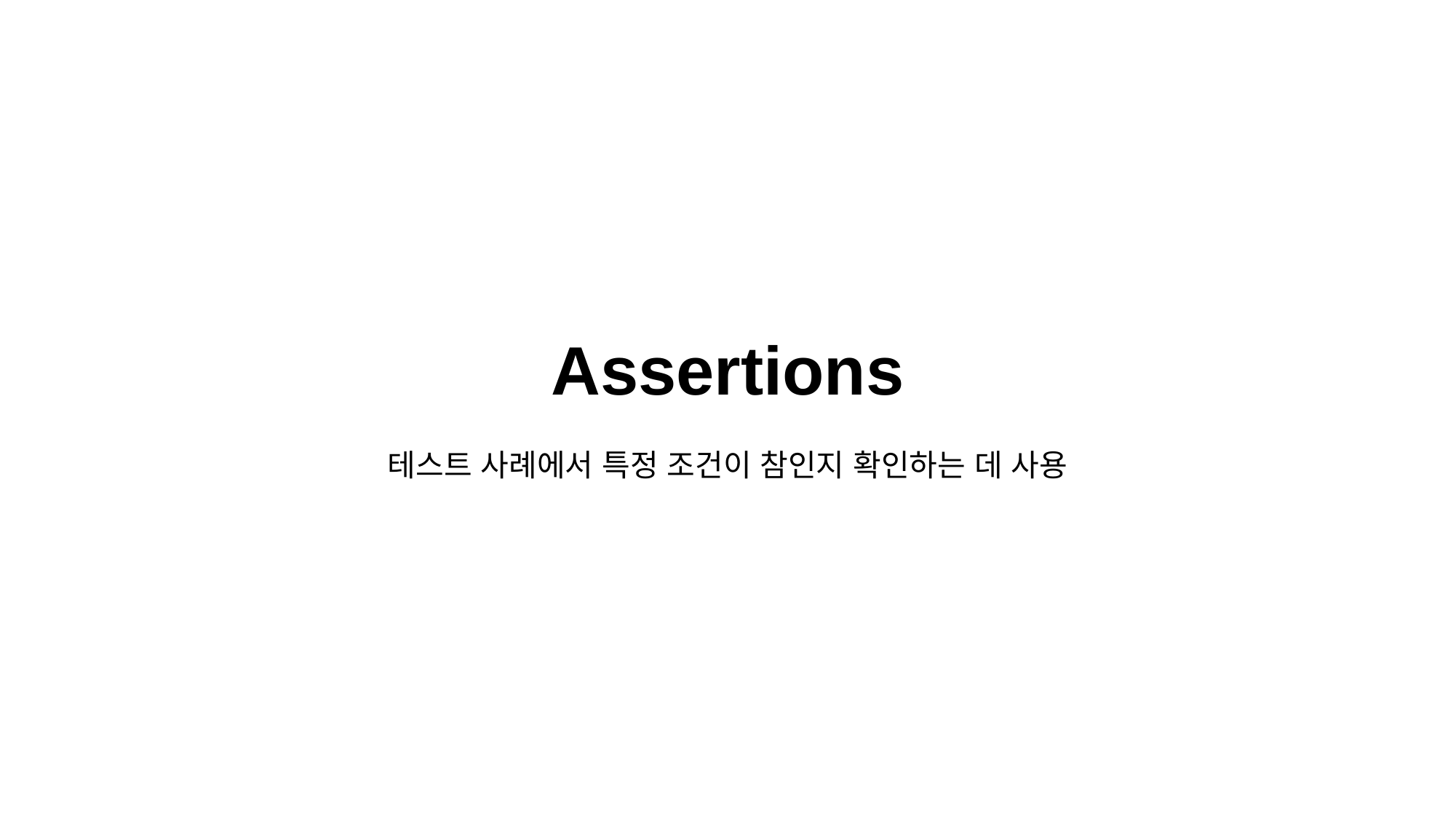

# Assertions 테스트 사례에서 특정 조건이 참인지 확인하는 데 사용